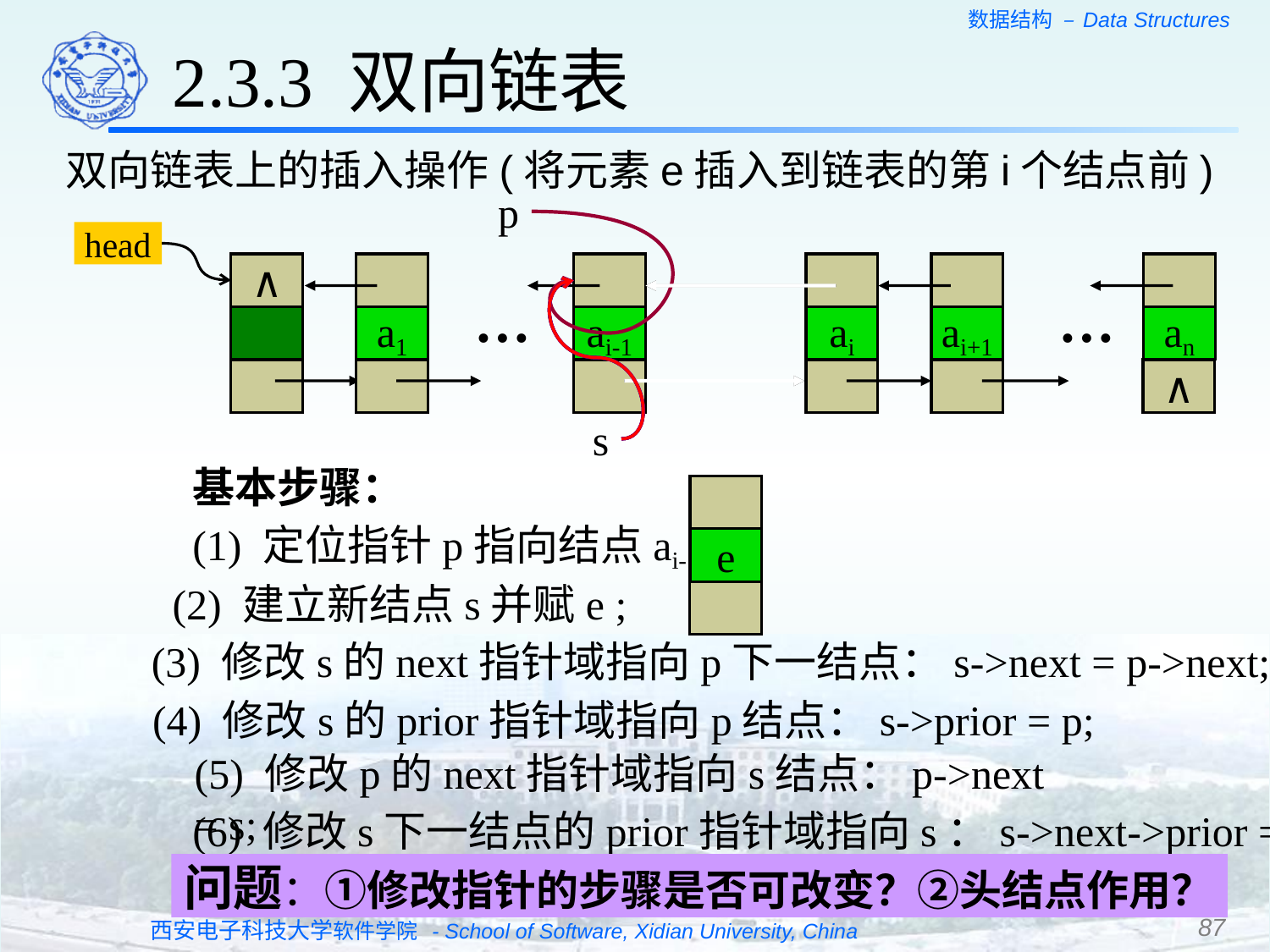

2.3.3 双向链表
双向链表上的插入操作(将元素e插入到链表的第i个结点前)
p
head
∧

…

…

a1
ai-1
ai
ai+1
an

∧

s

e

基本步骤：
(1) 定位指针p指向结点ai-1 ;
(2) 建立新结点s并赋e ;
(3) 修改s的next指针域指向p下一结点：s->next = p->next;
(4) 修改s的prior指针域指向p结点：s->prior = p;
(5) 修改p的next指针域指向s结点：p->next = s;
(6) 修改s下一结点的prior指针域指向s：s->next->prior = s;
问题：①修改指针的步骤是否可改变？②头结点作用？
87